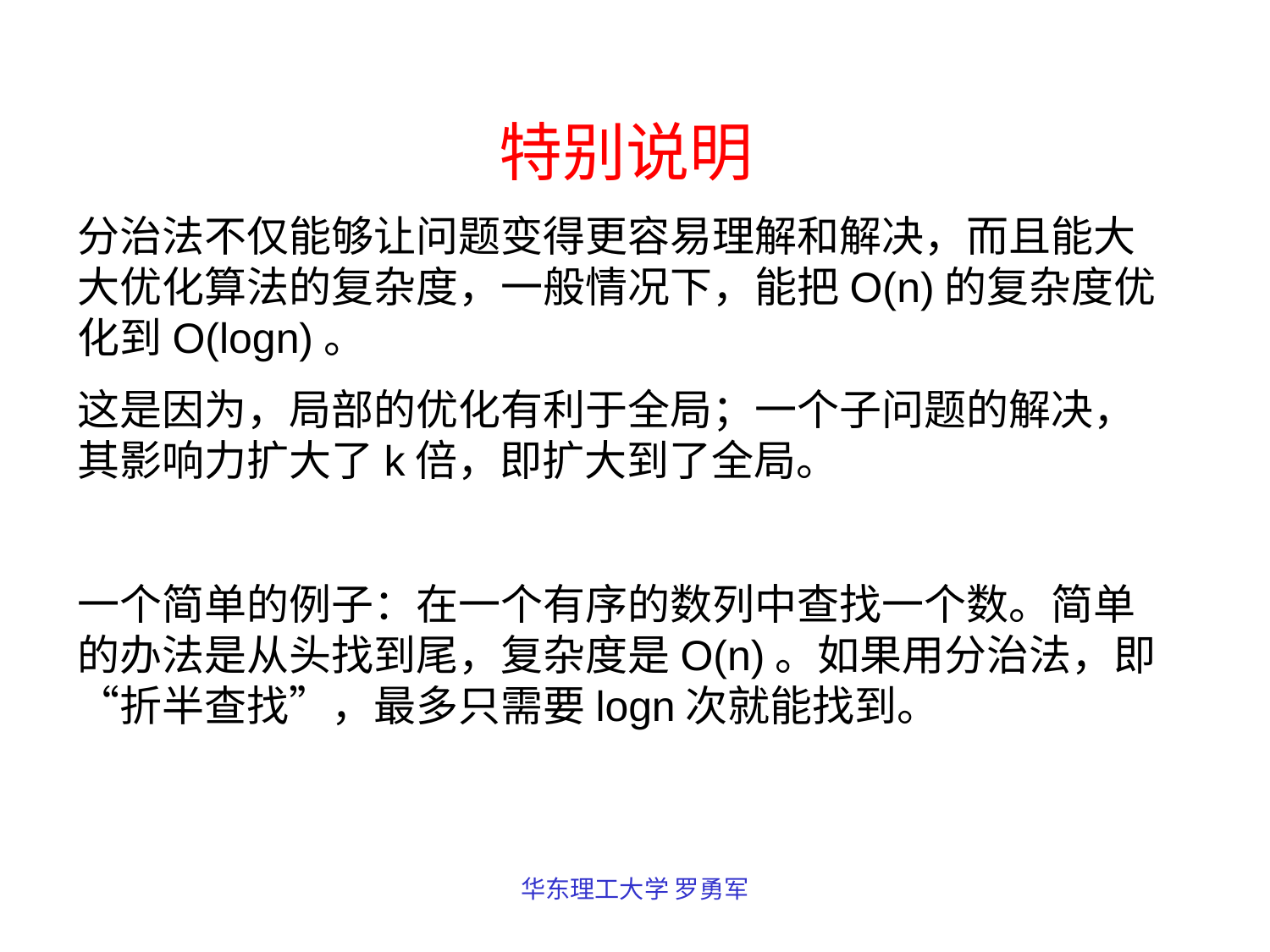

特别说明
分治法不仅能够让问题变得更容易理解和解决，而且能大大优化算法的复杂度，一般情况下，能把O(n)的复杂度优化到O(logn)。
这是因为，局部的优化有利于全局；一个子问题的解决，其影响力扩大了k倍，即扩大到了全局。

一个简单的例子：在一个有序的数列中查找一个数。简单的办法是从头找到尾，复杂度是O(n)。如果用分治法，即“折半查找”，最多只需要logn次就能找到。
华东理工大学 罗勇军